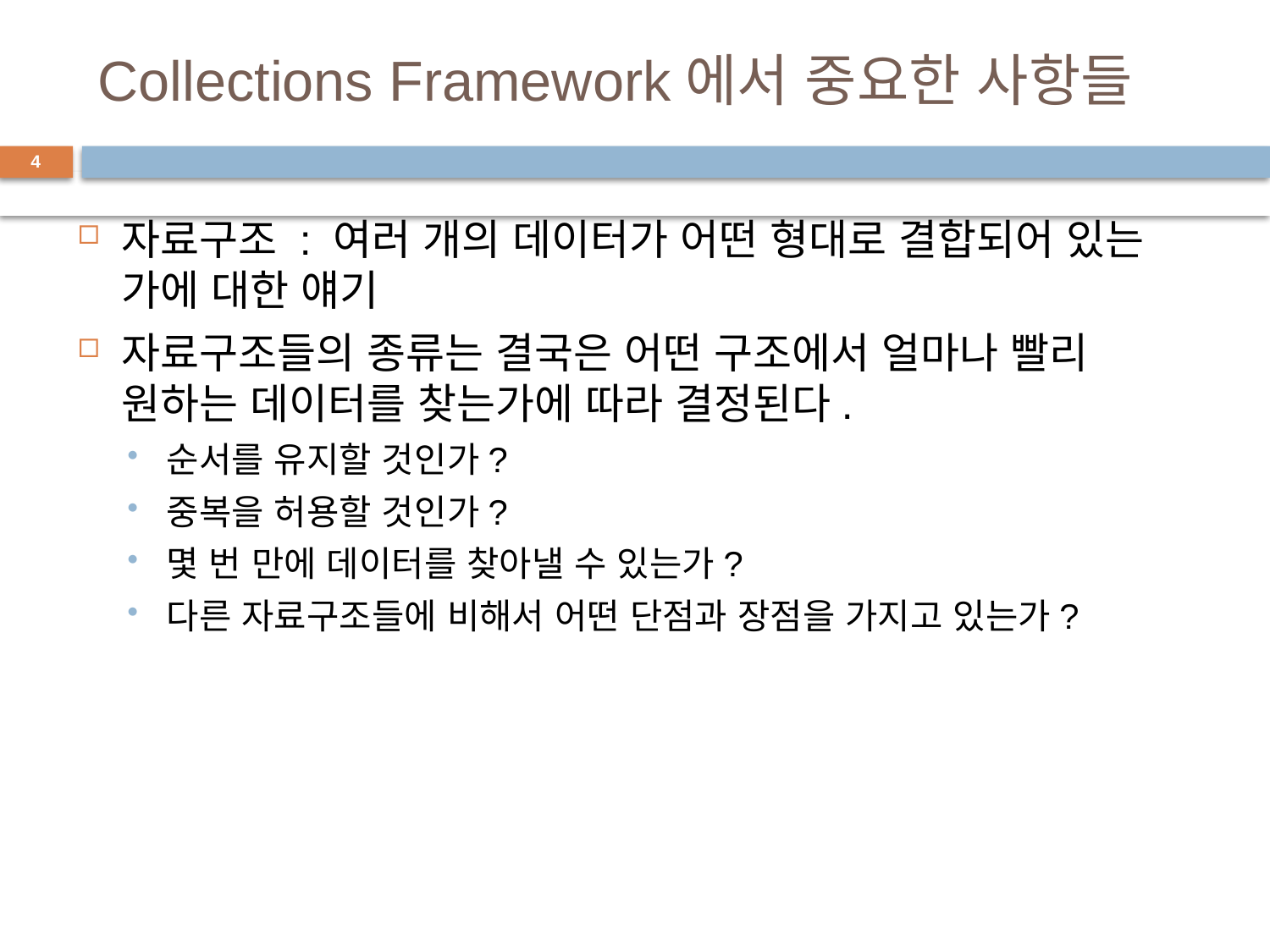

# Collections Framework에서 중요한 사항들
4
자료구조 : 여러 개의 데이터가 어떤 형대로 결합되어 있는 가에 대한 얘기
자료구조들의 종류는 결국은 어떤 구조에서 얼마나 빨리 원하는 데이터를 찾는가에 따라 결정된다.
순서를 유지할 것인가?
중복을 허용할 것인가?
몇 번 만에 데이터를 찾아낼 수 있는가?
다른 자료구조들에 비해서 어떤 단점과 장점을 가지고 있는가?